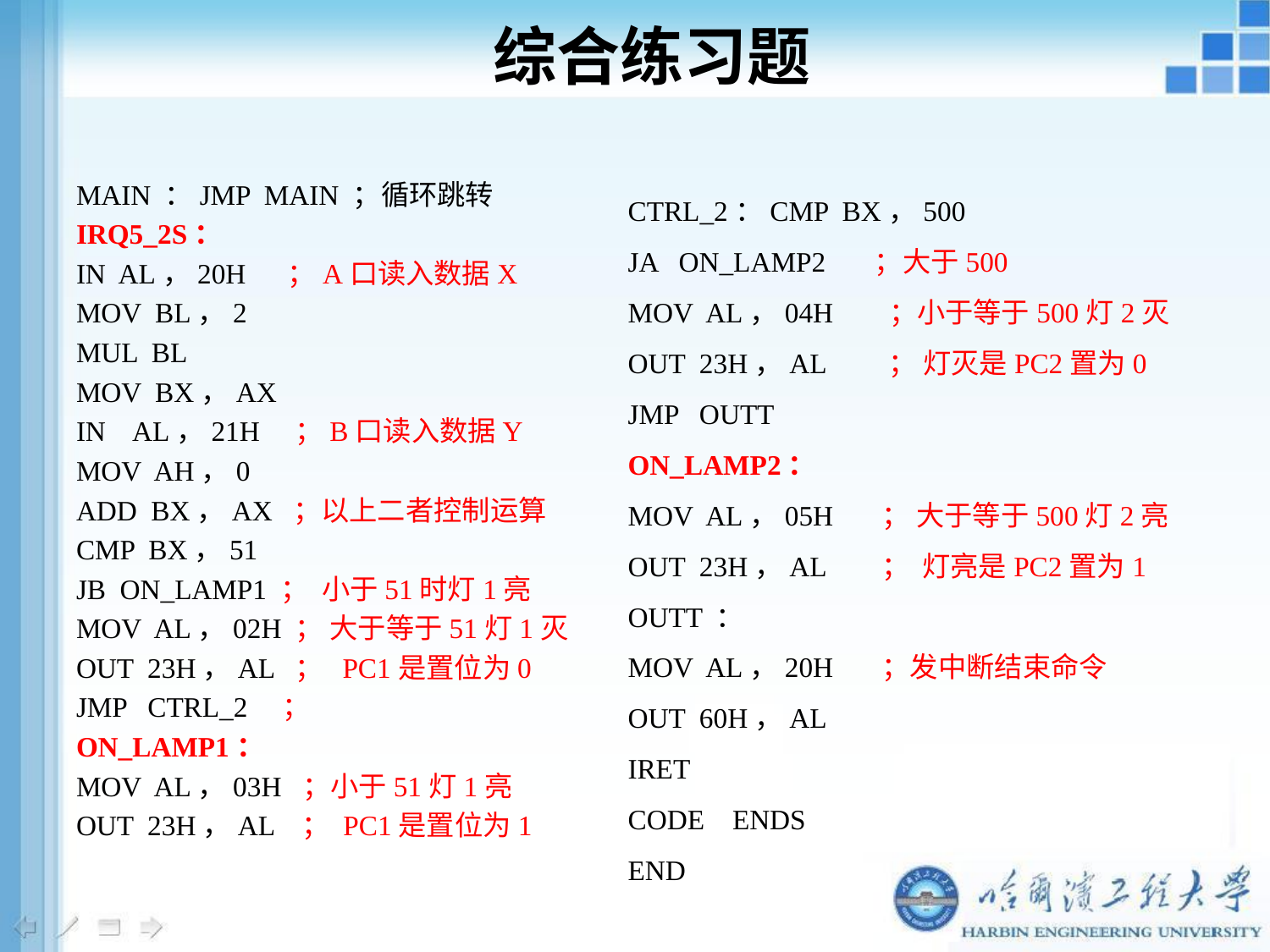

综合练习题
MAIN ：JMP  MAIN ；循环跳转
IRQ5_2S：
IN  AL，20H     ；A口读入数据X
MOV  BL，2
MUL  BL
MOV  BX，AX
IN    AL，21H    ；B口读入数据Y
MOV  AH，0
ADD  BX，AX  ；以上二者控制运算
CMP  BX，51
JB  ON_LAMP1 ；  小于51时灯1亮
MOV  AL，02H ； 大于等于51灯1灭
OUT  23H，AL  ；  PC1是置位为0
JMP   CTRL_2    ；
ON_LAMP1：
MOV  AL，03H  ；小于51灯1亮
OUT  23H，AL   ； PC1是置位为1
CTRL_2：CMP  BX，500
JA   ON_LAMP2      ；大于500
MOV  AL，04H       ；小于等于500灯2灭
OUT  23H，AL        ； 灯灭是PC2置为0
JMP   OUTT
ON_LAMP2：
MOV  AL，05H      ； 大于等于500灯2亮
OUT  23H，AL       ；  灯亮是PC2置为1
OUTT ：
MOV  AL，20H      ；发中断结束命令
OUT  60H，AL
IRET
CODE    ENDS
END